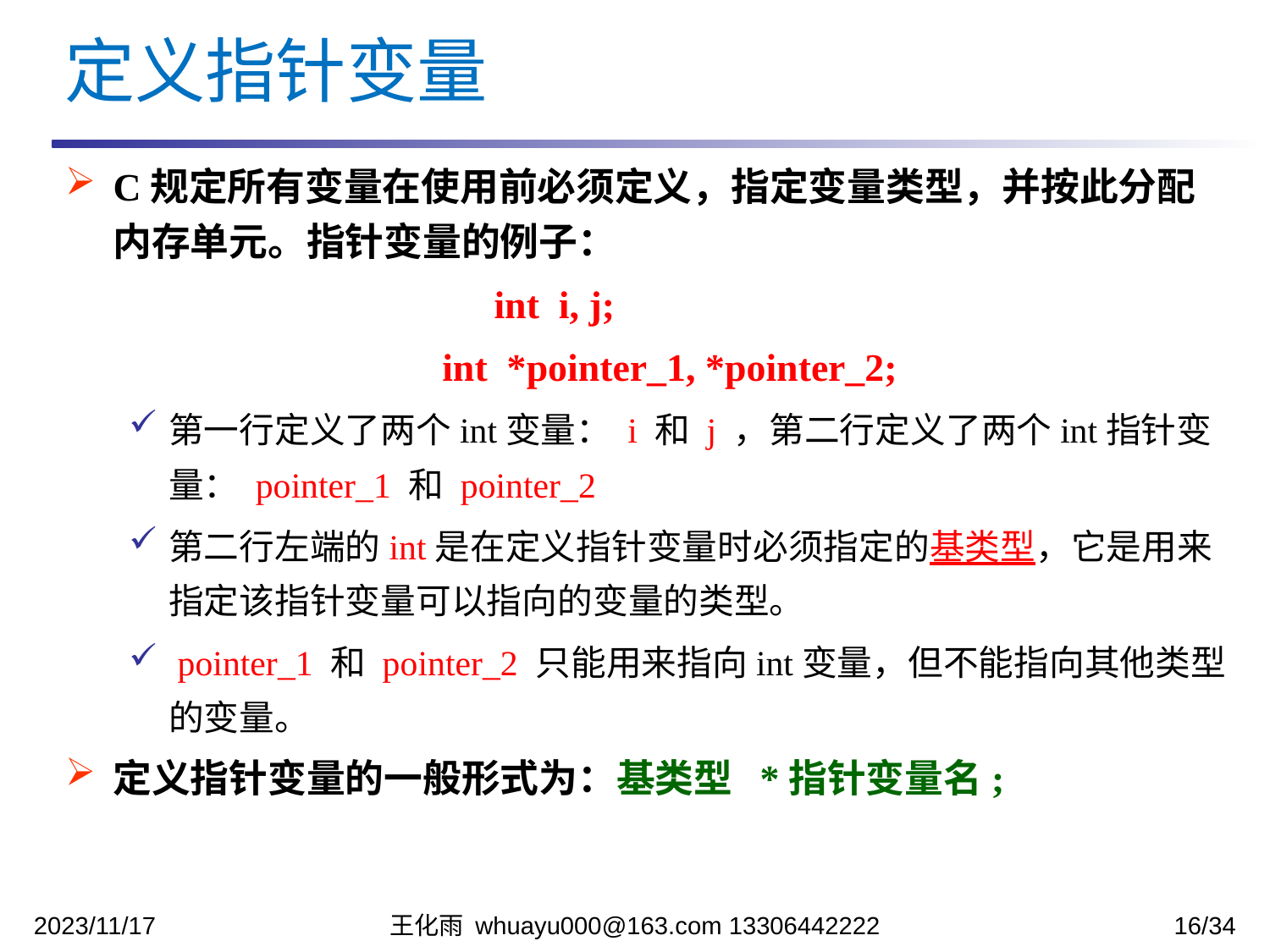

定义指针变量
C规定所有变量在使用前必须定义，指定变量类型，并按此分配内存单元。指针变量的例子：
				int  i, j;
	int  *pointer_1, *pointer_2;
第一行定义了两个int变量： i 和 j ，第二行定义了两个int指针变量： pointer_1 和 pointer_2
第二行左端的int是在定义指针变量时必须指定的基类型，它是用来指定该指针变量可以指向的变量的类型。
 pointer_1 和 pointer_2 只能用来指向int变量，但不能指向其他类型的变量。
定义指针变量的一般形式为：基类型  *指针变量名;
2023/11/17
王化雨 whuayu000@163.com 13306442222
16/34